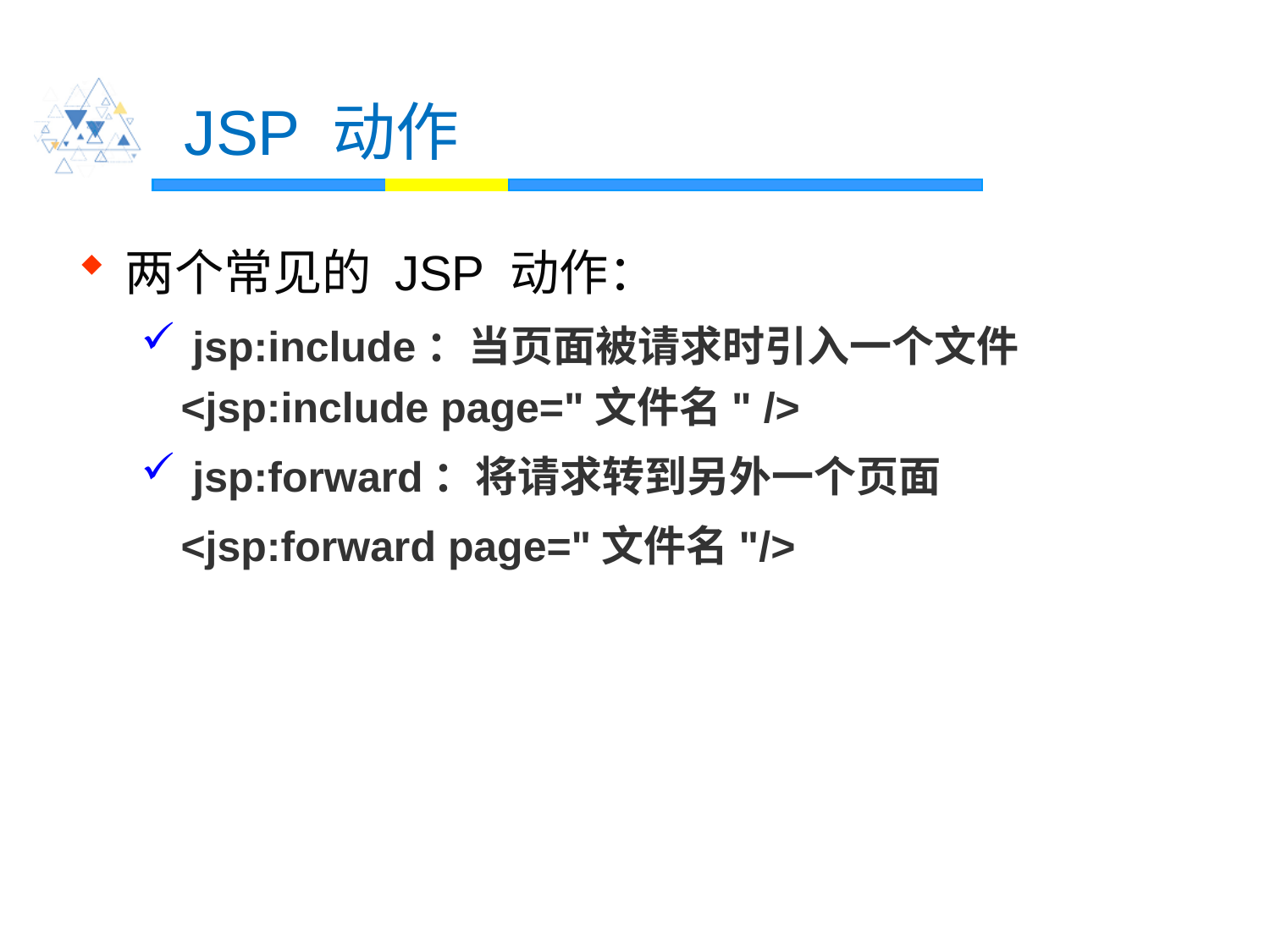

# JSP 动作

两个常见的 JSP 动作：
 jsp:include：当页面被请求时引入一个文件	<jsp:include page="文件名" />
 jsp:forward：将请求转到另外一个页面
	<jsp:forward page="文件名"/>